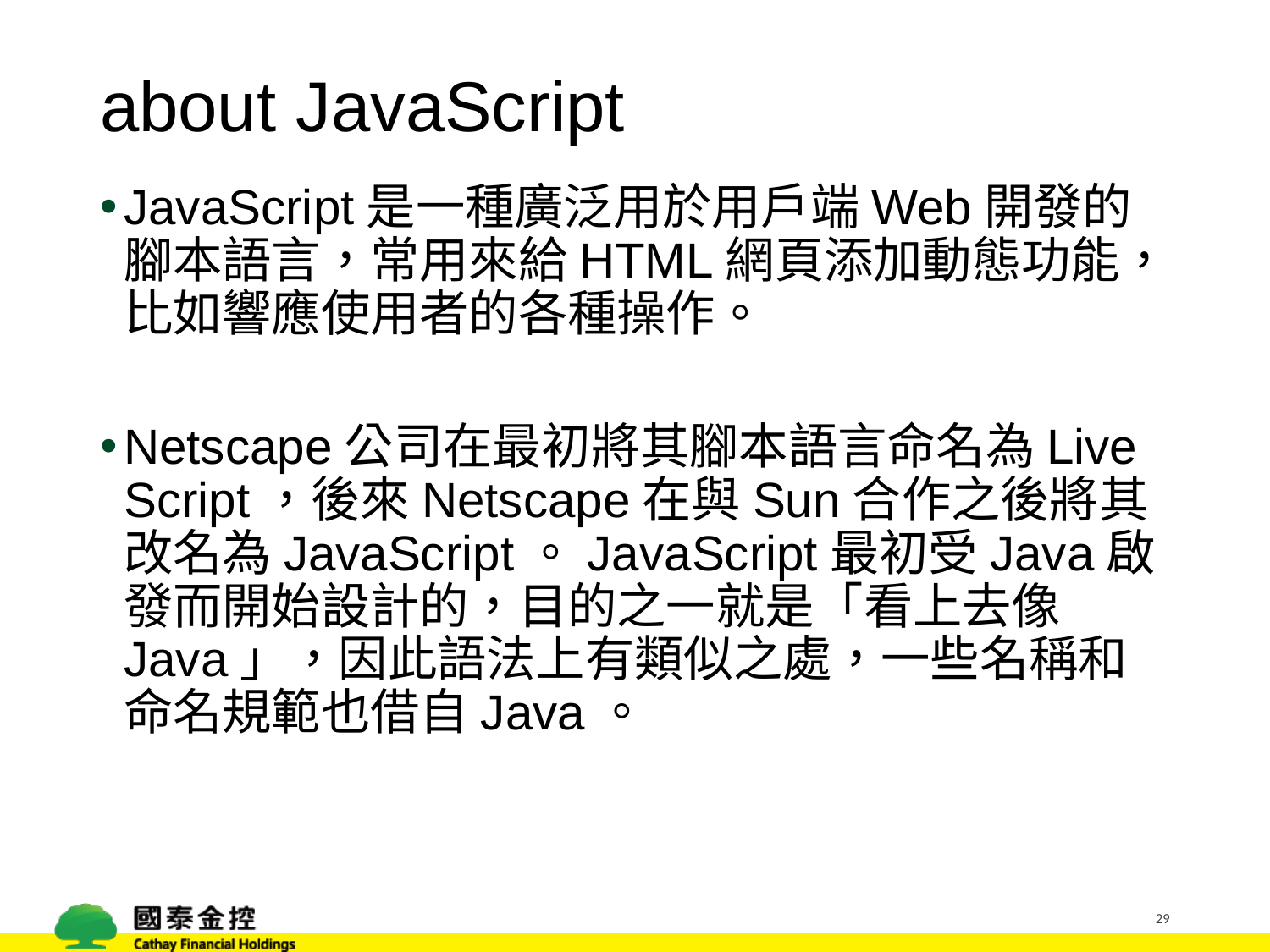

# about JavaScript
JavaScript是一種廣泛用於用戶端Web開發的腳本語言，常用來給HTML網頁添加動態功能，比如響應使用者的各種操作。

Netscape公司在最初將其腳本語言命名為Live Script，後來Netscape在與Sun合作之後將其改名為JavaScript。JavaScript最初受Java啟發而開始設計的，目的之一就是「看上去像Java」，因此語法上有類似之處，一些名稱和命名規範也借自Java。